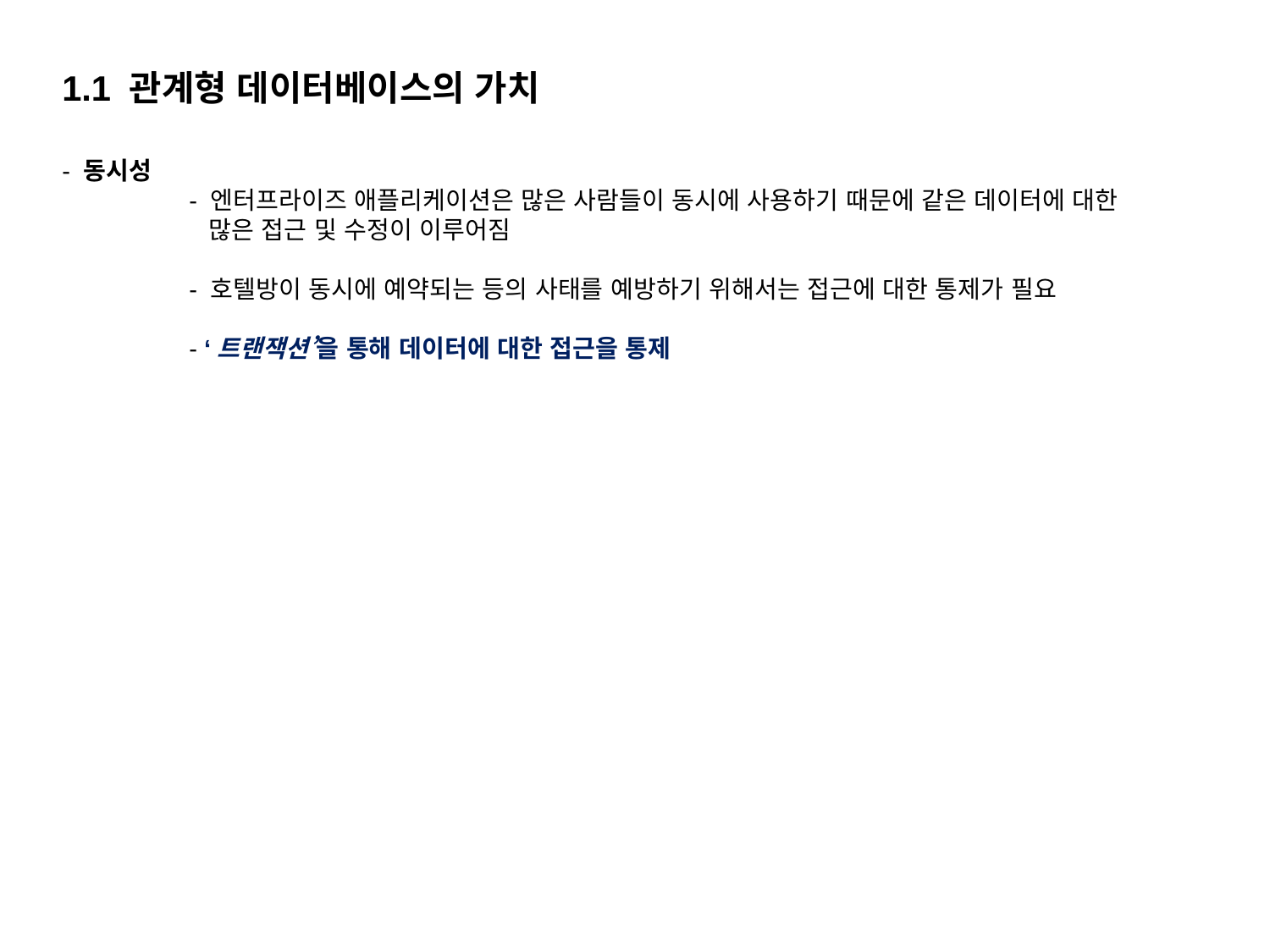

1.1 관계형 데이터베이스의 가치
- 동시성
	- 엔터프라이즈 애플리케이션은 많은 사람들이 동시에 사용하기 때문에 같은 데이터에 대한
	  많은 접근 및 수정이 이루어짐

	- 호텔방이 동시에 예약되는 등의 사태를 예방하기 위해서는 접근에 대한 통제가 필요

	- ‘트랜잭션’을 통해 데이터에 대한 접근을 통제